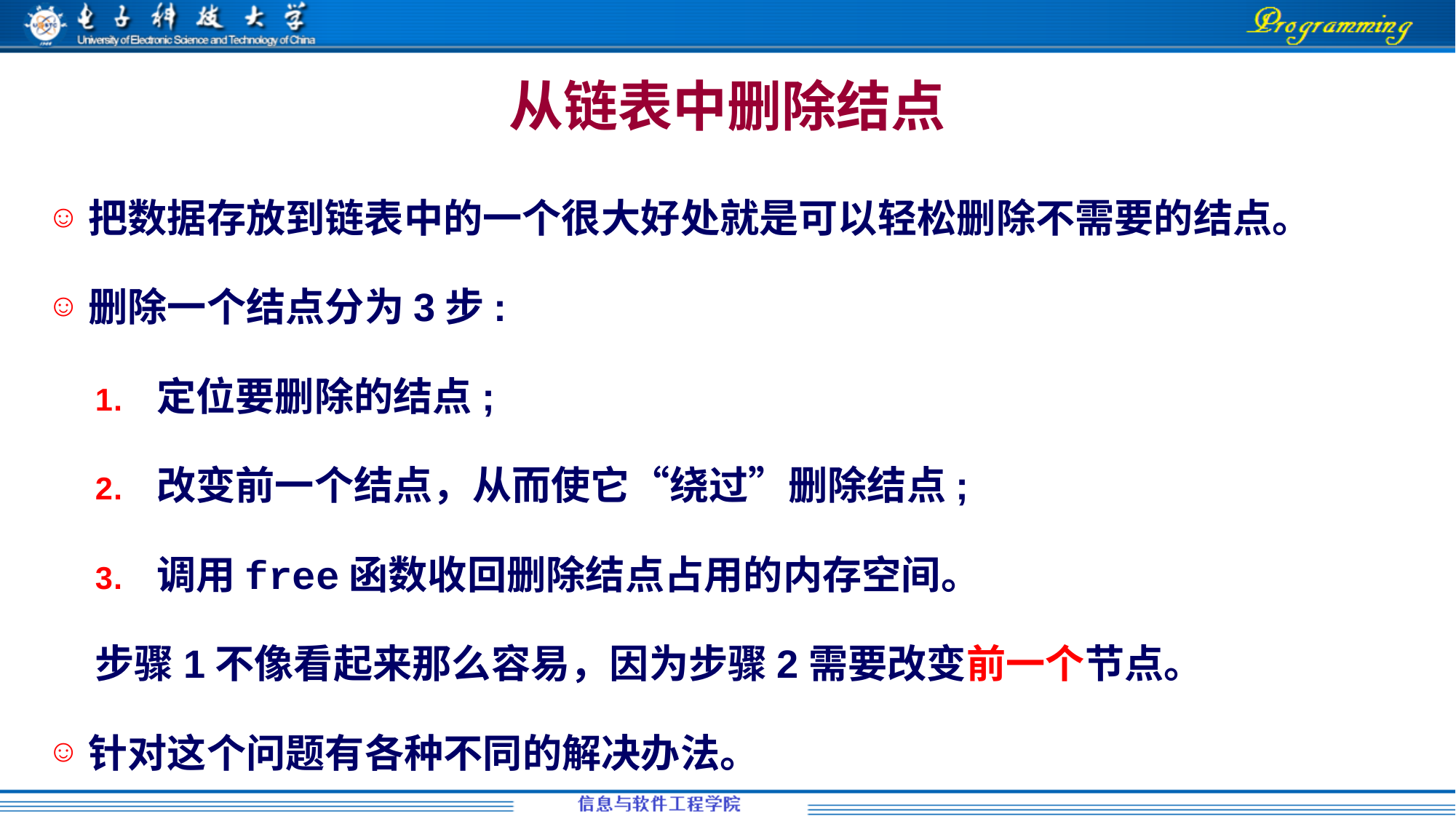

# 从链表中删除结点
把数据存放到链表中的一个很大好处就是可以轻松删除不需要的结点。
删除一个结点分为3步:
定位要删除的结点;
改变前一个结点，从而使它“绕过”删除结点;
调用free函数收回删除结点占用的内存空间。
步骤1不像看起来那么容易，因为步骤2需要改变前一个节点。
针对这个问题有各种不同的解决办法。